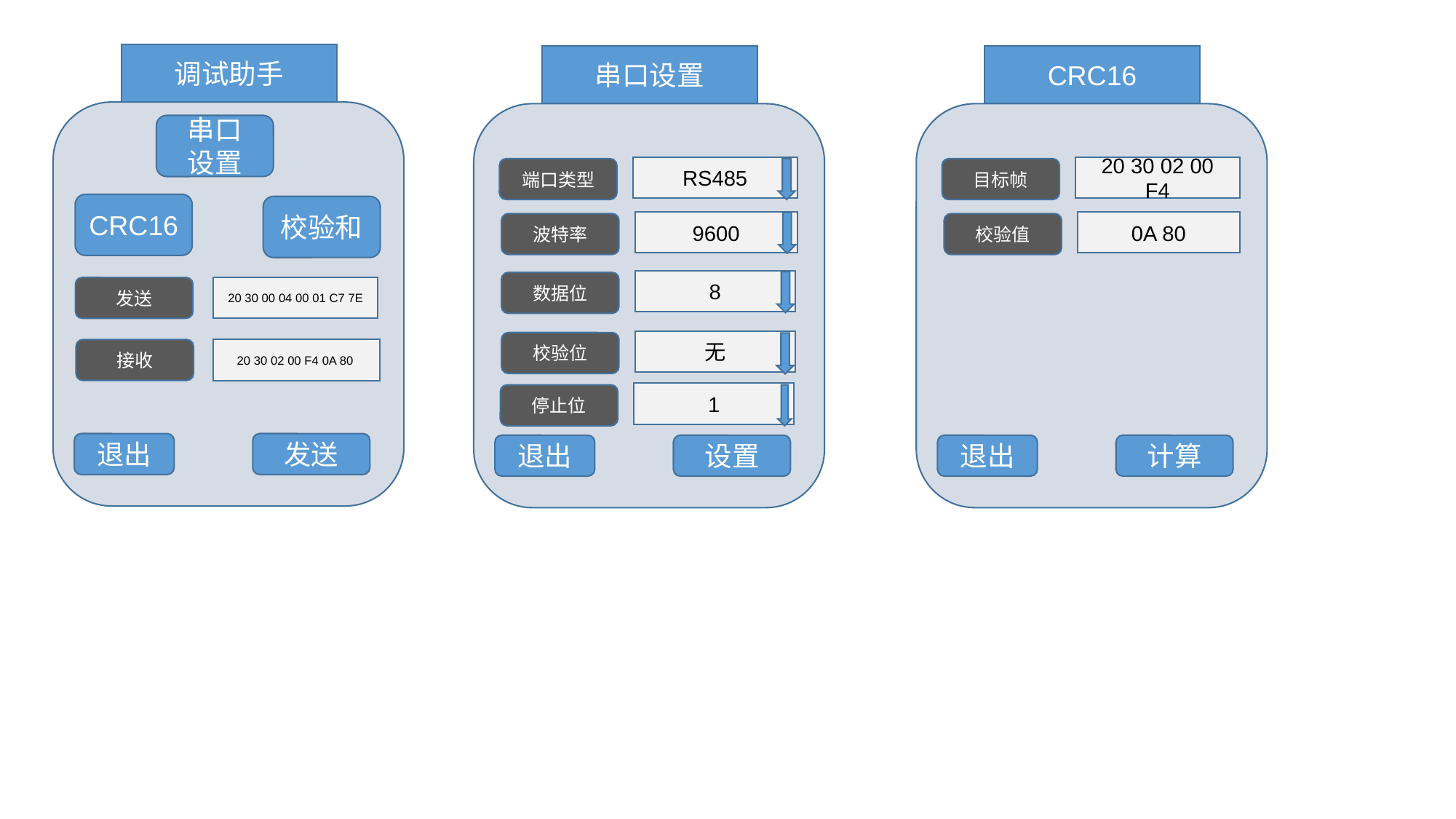

调试助手
串口设置
CRC16

串口
设置
RS485
20 30 02 00 F4

端口类型
目标帧
CRC16
校验和
9600
0A 80

波特率
校验值
8

数据位
20 30 00 04 00 01 C7 7E
发送
无
校验位

接收
20 30 02 00 F4 0A 80
1

停止位
退出
发送
退出
设置
退出
计算